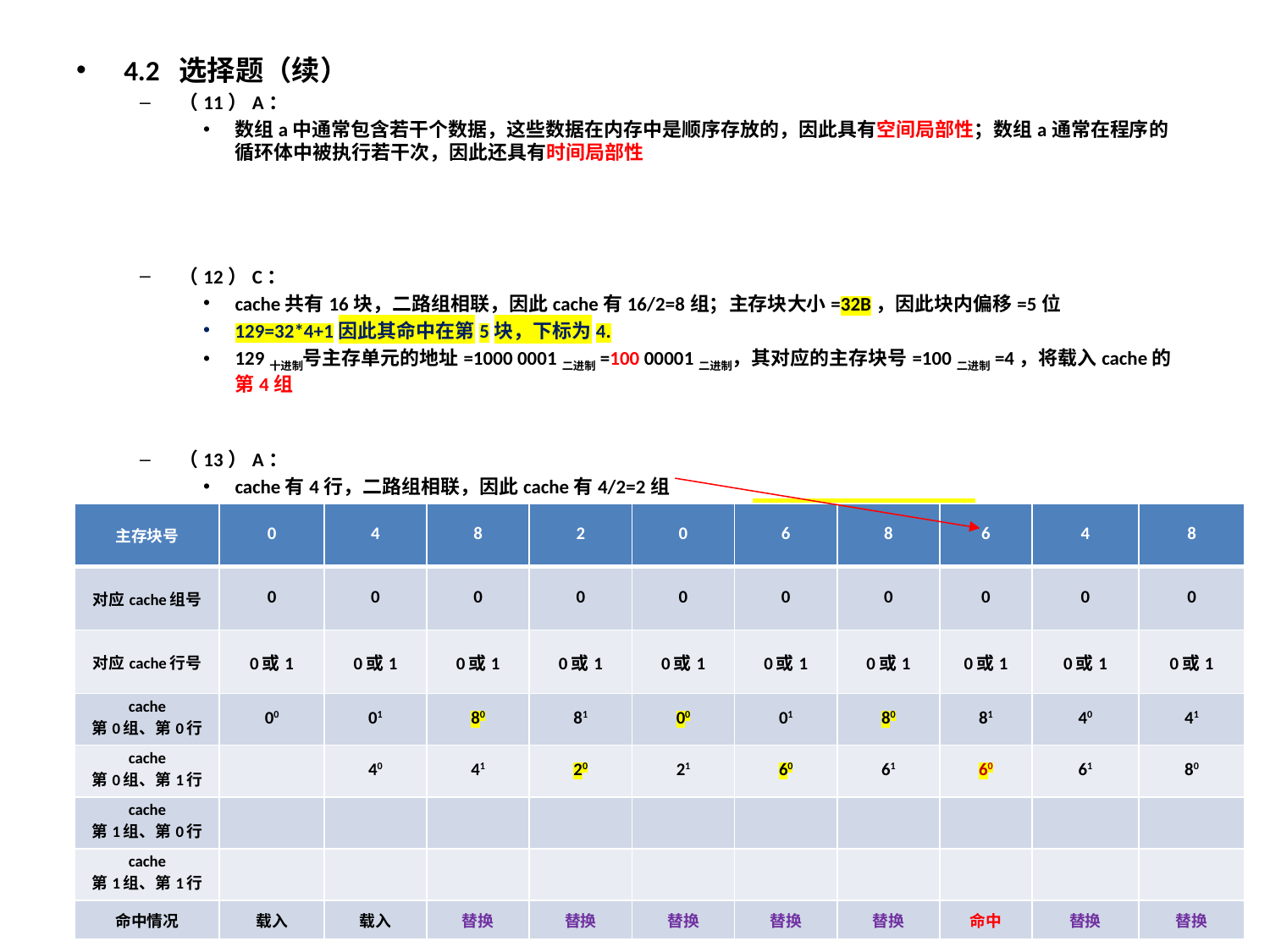

4.2  选择题（续）
（11）A：
数组a中通常包含若干个数据，这些数据在内存中是顺序存放的，因此具有空间局部性；数组a通常在程序的循环体中被执行若干次，因此还具有时间局部性

（12）C：
cache共有16块，二路组相联，因此cache有16/2=8组；主存块大小=32B，因此块内偏移=5位
129=32*4+1因此其命中在第5块，下标为4.
129十进制号主存单元的地址=1000 0001二进制=100 00001二进制，其对应的主存块号=100二进制=4，将载入cache的第4组

（13）A：
cache有4行，二路组相联，因此cache有4/2=2组
cache与主存之间交换的块大小为1个字，计算机按字编址，主存地址即为主存的块号
命中次数=1    LRU：近期最少访问

| 主存块号 | 0 | 4 | 8 | 2 | 0 | 6 | 8 | 6 | 4 | 8 |
| --- | --- | --- | --- | --- | --- | --- | --- | --- | --- | --- |
| 对应cache组号 | 0 | 0 | 0 | 0 | 0 | 0 | 0 | 0 | 0 | 0 |
| 对应cache行号 | 0或1 | 0或1 | 0或1 | 0或1 | 0或1 | 0或1 | 0或1 | 0或1 | 0或1 | 0或1 |
| cache 第0组、第0行 | 00 | 01 | 80 | 81 | 00 | 01 | 80 | 81 | 40 | 41 |
| cache 第0组、第1行 |  | 40 | 41 | 20 | 21 | 60 | 61 | 60 | 61 | 80 |
| cache 第1组、第0行 |  |  |  |  |  |  |  |  |  |  |
| cache 第1组、第1行 |  |  |  |  |  |  |  |  |  |  |
| 命中情况 | 载入 | 载入 | 替换 | 替换 | 替换 | 替换 | 替换 | 命中 | 替换 | 替换 |